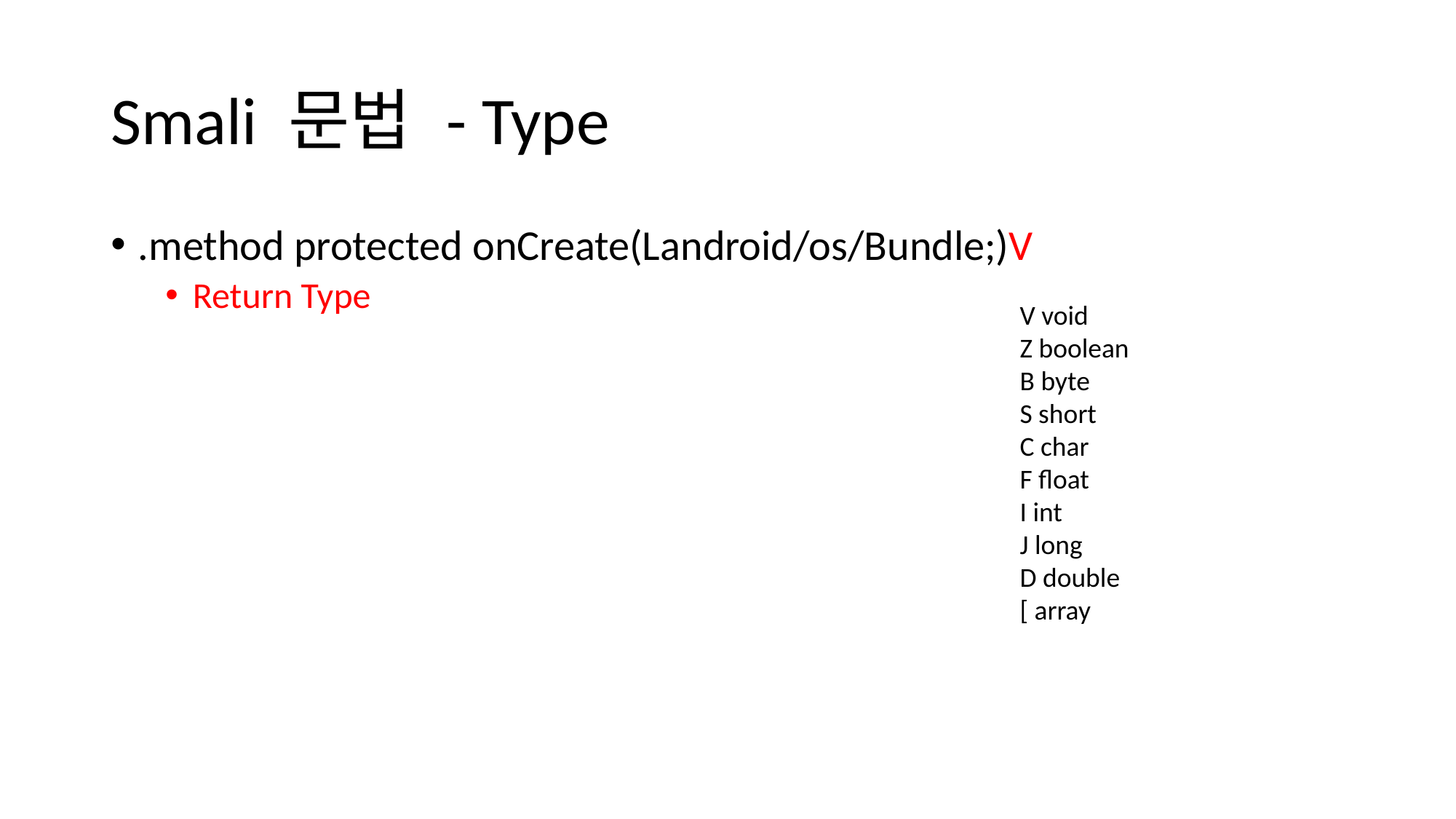

# Smali 문법 - Type
.method protected onCreate(Landroid/os/Bundle;)V
Return Type
V void
Z boolean
B byte
S short
C char
F float
I int
J long
D double
[ array